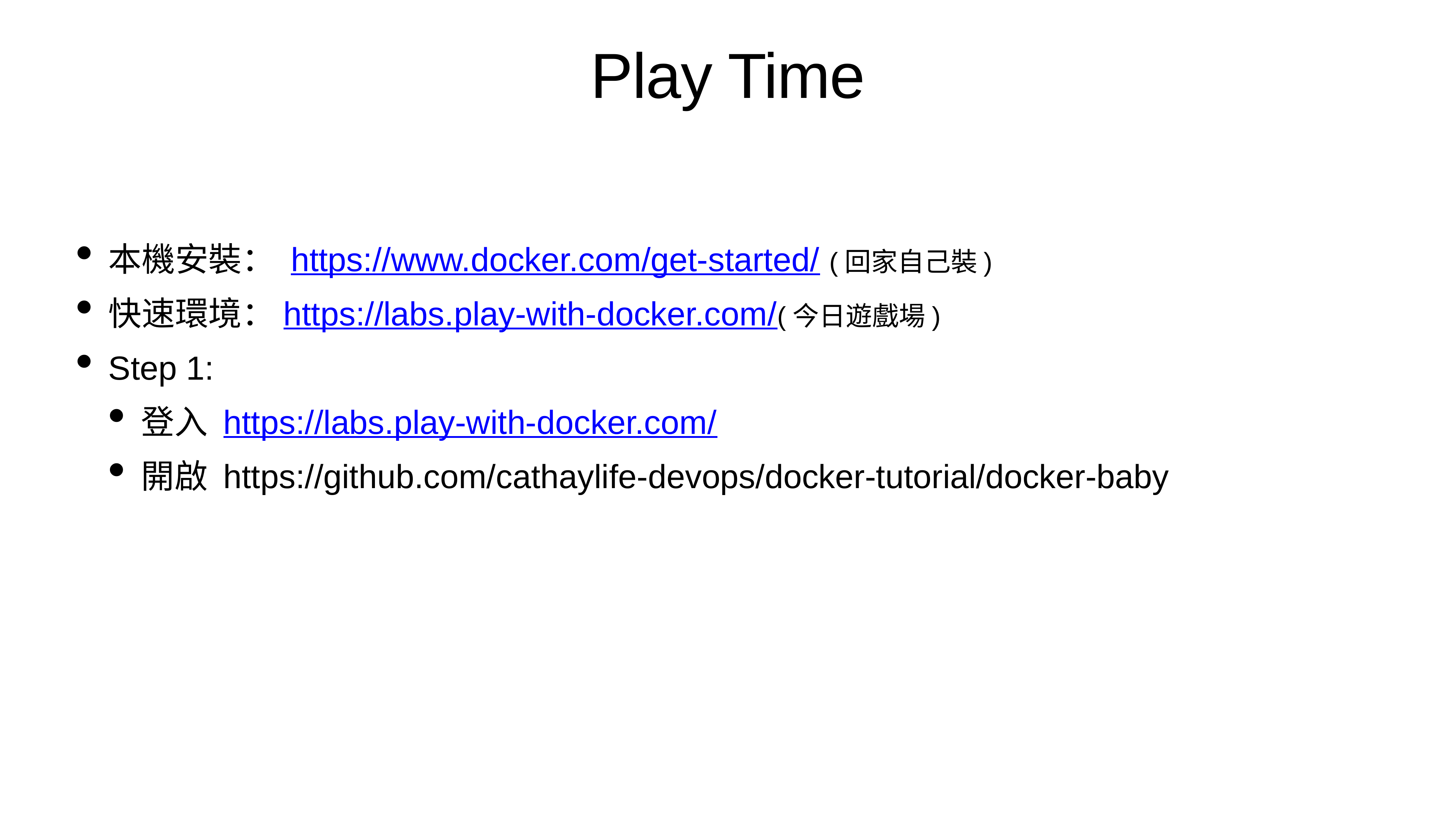

# Play Time

本機安裝： https://www.docker.com/get-started/ (回家自己裝)
快速環境：https://labs.play-with-docker.com/(今日遊戲場)
Step 1:
登入 https://labs.play-with-docker.com/
開啟 https://github.com/cathaylife-devops/docker-tutorial/docker-baby